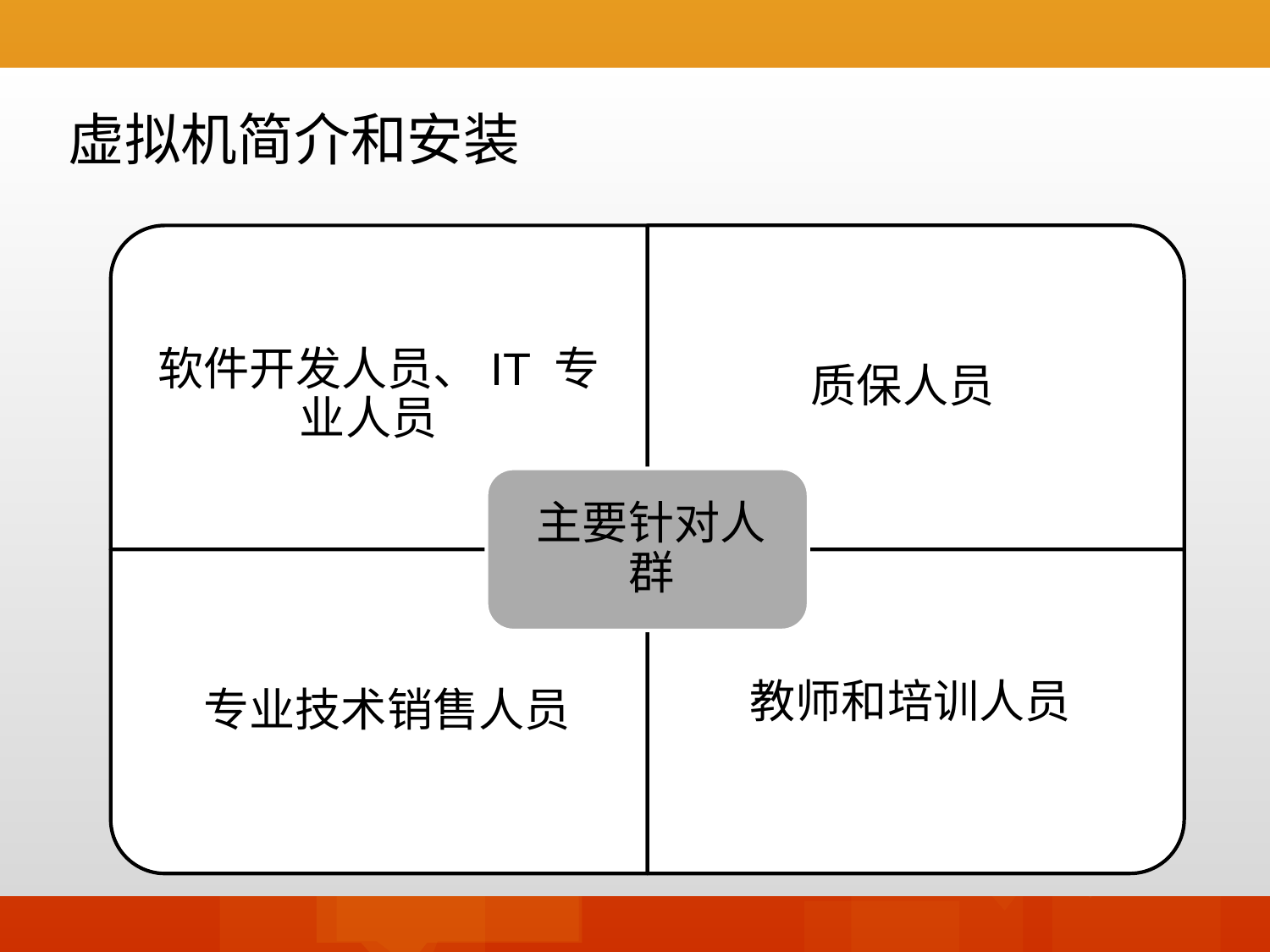

# 虚拟机简介和安装
软件开发人员、IT 专业人员
质保人员
专业技术销售人员
教师和培训人员
主要针对人群